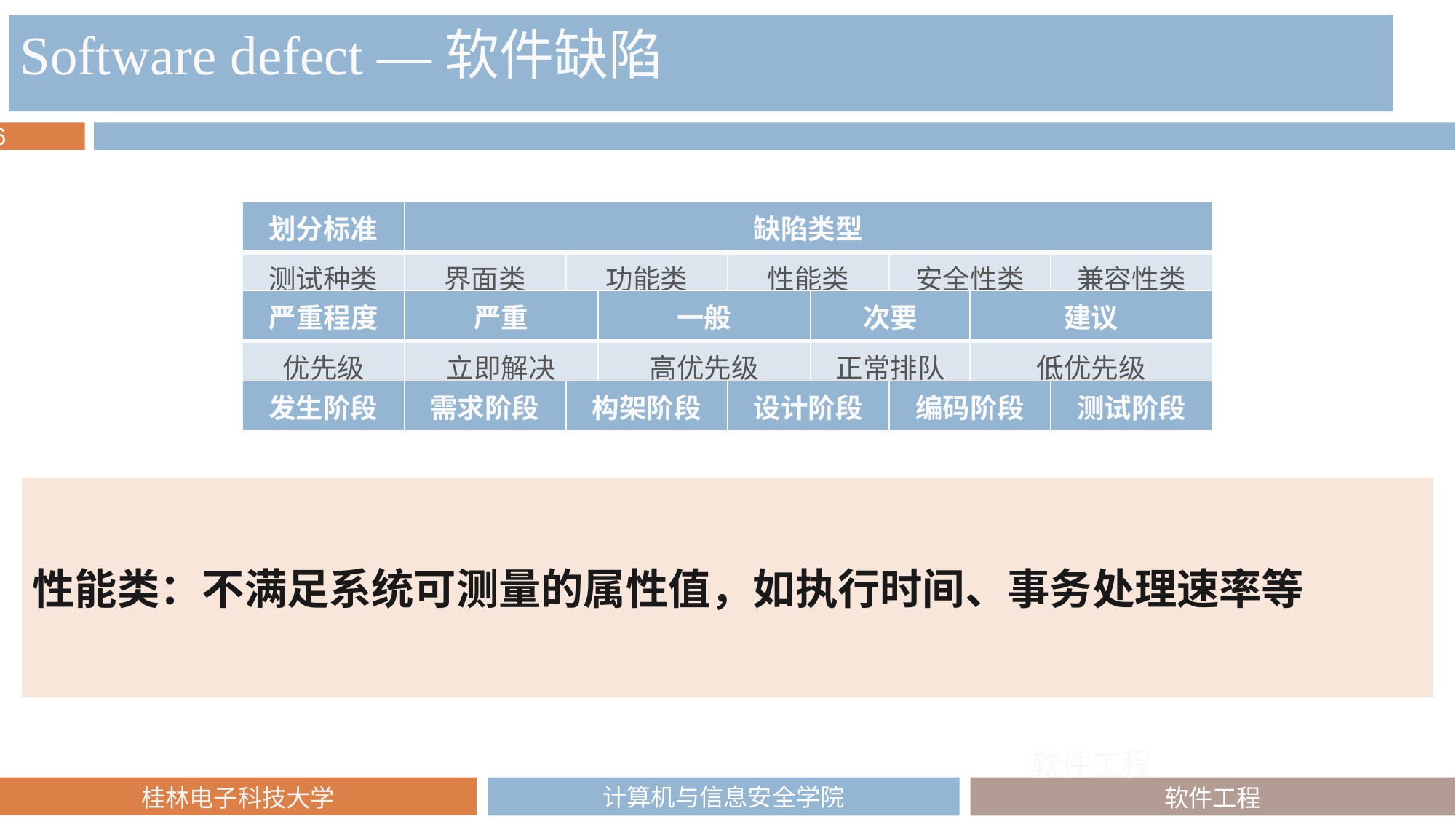

Software defect —软件缺陷

| 划分标准 | 缺陷类型 |  |  |  |  |
| --- | --- | --- | --- | --- | --- |
| 测试种类 | 界面类 | 功能类 | 性能类 | 安全性类 | 兼容性类 |
| 严重程度 | 严重 | 一般 | 次要 | 建议 |
| --- | --- | --- | --- | --- |
| 优先级 | 立即解决 | 高优先级 | 正常排队 | 低优先级 |
| 发生阶段 | 需求阶段 | 构架阶段 | 设计阶段 | 编码阶段 | 测试阶段 |
| --- | --- | --- | --- | --- | --- |
性能类：不满足系统可测量的属性值，如执行时间、事务处理速率等
功能类：功能错误，功能缺失，功能超越，设计二义性，算法错误等
界面类：界面风格不统一，屏幕上信息不能用，屏幕有错误信息，界面功能布局和操作不合常规等
软件工程